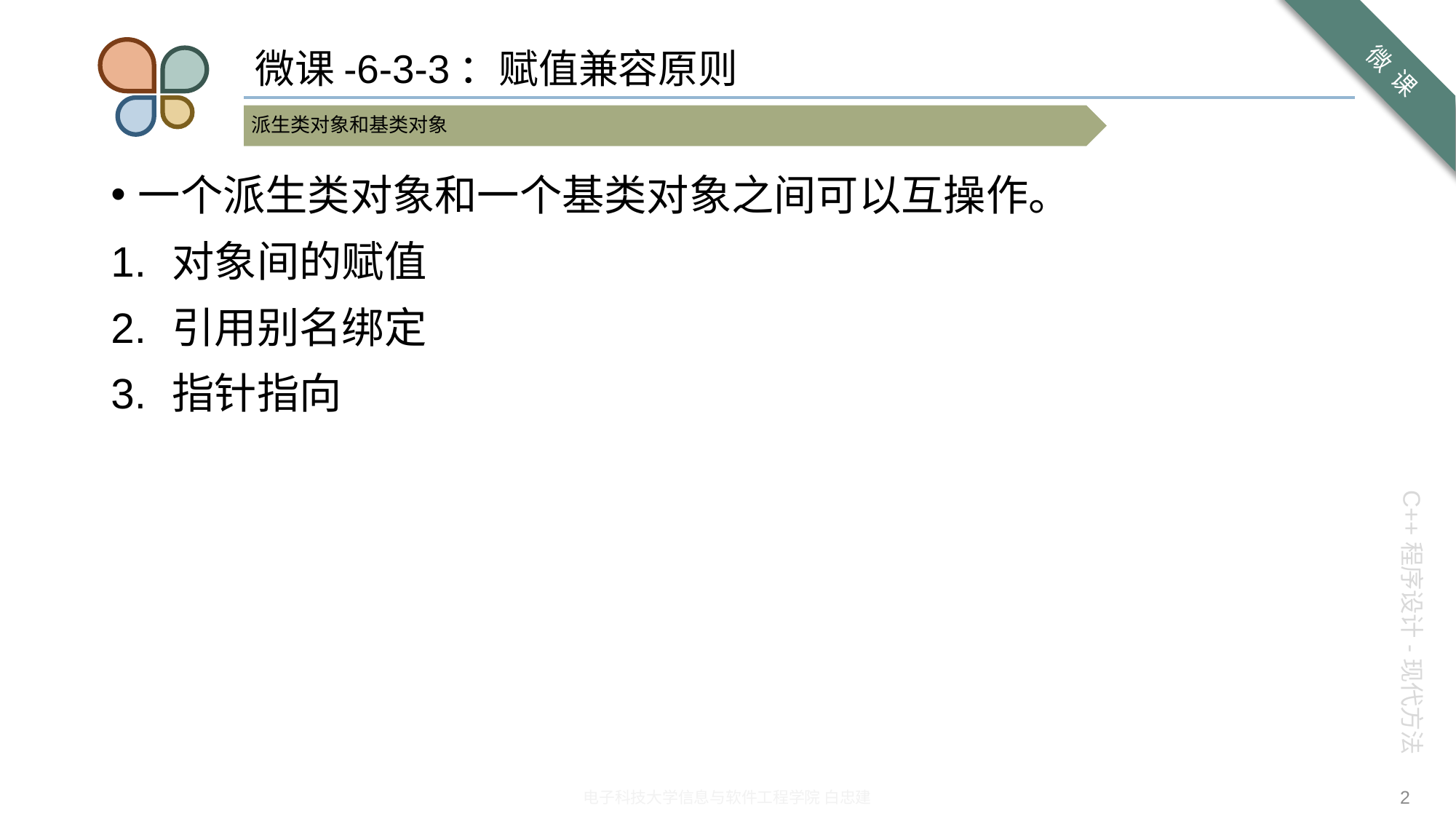

# 微课-6-3-3：赋值兼容原则
派生类对象和基类对象
一个派生类对象和一个基类对象之间可以互操作。
对象间的赋值
引用别名绑定
指针指向

2